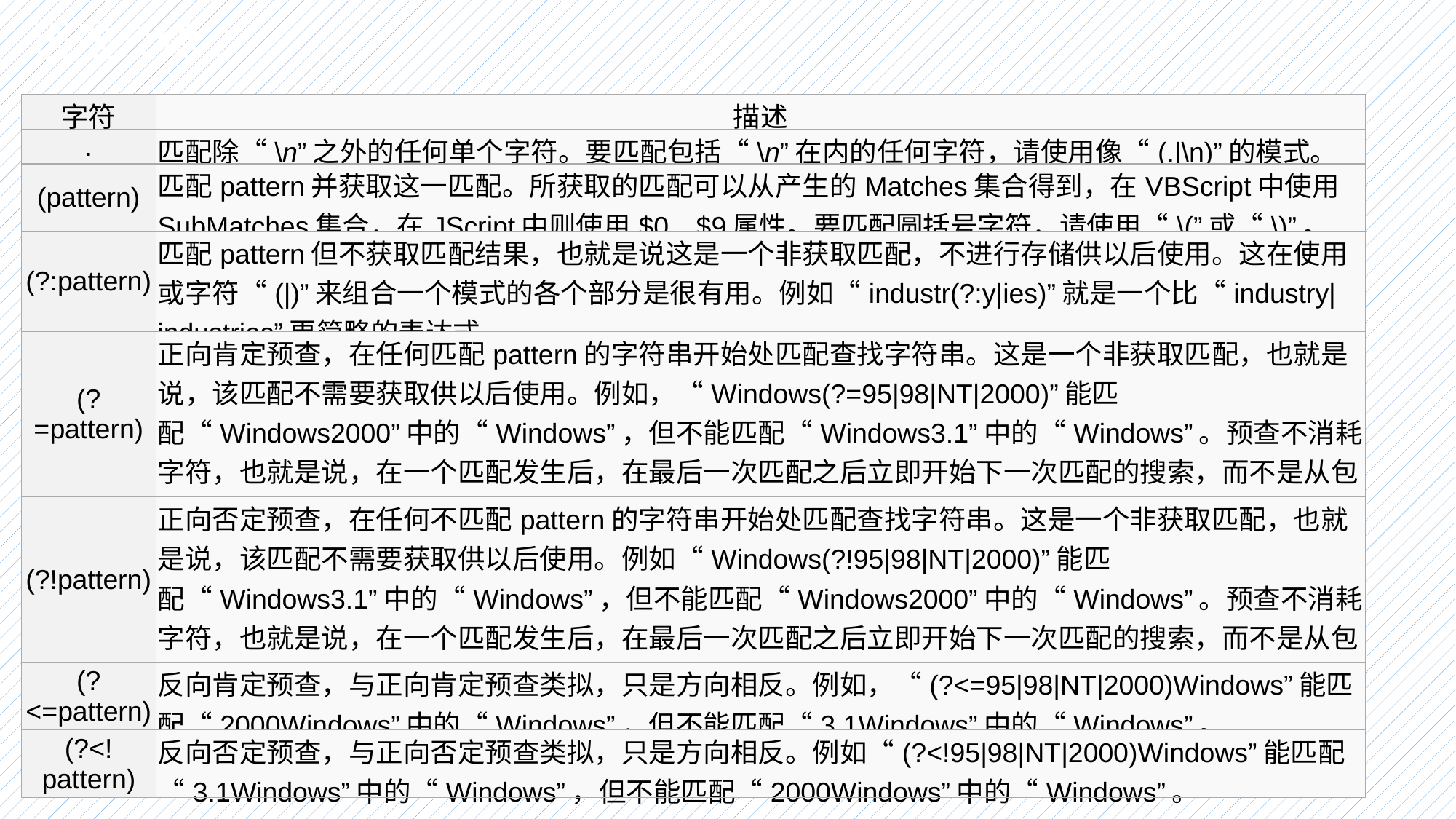

语法介绍2
| 字符 | 描述 |
| --- | --- |
| . | 匹配除“\n”之外的任何单个字符。要匹配包括“\n”在内的任何字符，请使用像“(.|\n)”的模式。 |
| (pattern) | 匹配pattern并获取这一匹配。所获取的匹配可以从产生的Matches集合得到，在VBScript中使用SubMatches集合，在JScript中则使用$0…$9属性。要匹配圆括号字符，请使用“\(”或“\)”。 |
| (?:pattern) | 匹配pattern但不获取匹配结果，也就是说这是一个非获取匹配，不进行存储供以后使用。这在使用或字符“(|)”来组合一个模式的各个部分是很有用。例如“industr(?:y|ies)”就是一个比“industry|industries”更简略的表达式。 |
| (?=pattern) | 正向肯定预查，在任何匹配pattern的字符串开始处匹配查找字符串。这是一个非获取匹配，也就是说，该匹配不需要获取供以后使用。例如，“Windows(?=95|98|NT|2000)”能匹配“Windows2000”中的“Windows”，但不能匹配“Windows3.1”中的“Windows”。预查不消耗字符，也就是说，在一个匹配发生后，在最后一次匹配之后立即开始下一次匹配的搜索，而不是从包含预查的字符之后开始。 |
| (?!pattern) | 正向否定预查，在任何不匹配pattern的字符串开始处匹配查找字符串。这是一个非获取匹配，也就是说，该匹配不需要获取供以后使用。例如“Windows(?!95|98|NT|2000)”能匹配“Windows3.1”中的“Windows”，但不能匹配“Windows2000”中的“Windows”。预查不消耗字符，也就是说，在一个匹配发生后，在最后一次匹配之后立即开始下一次匹配的搜索，而不是从包含预查的字符之后开始 |
| (?<=pattern) | 反向肯定预查，与正向肯定预查类拟，只是方向相反。例如，“(?<=95|98|NT|2000)Windows”能匹配“2000Windows”中的“Windows”，但不能匹配“3.1Windows”中的“Windows”。 |
| (?<!pattern) | 反向否定预查，与正向否定预查类拟，只是方向相反。例如“(?<!95|98|NT|2000)Windows”能匹配“3.1Windows”中的“Windows”，但不能匹配“2000Windows”中的“Windows”。 |